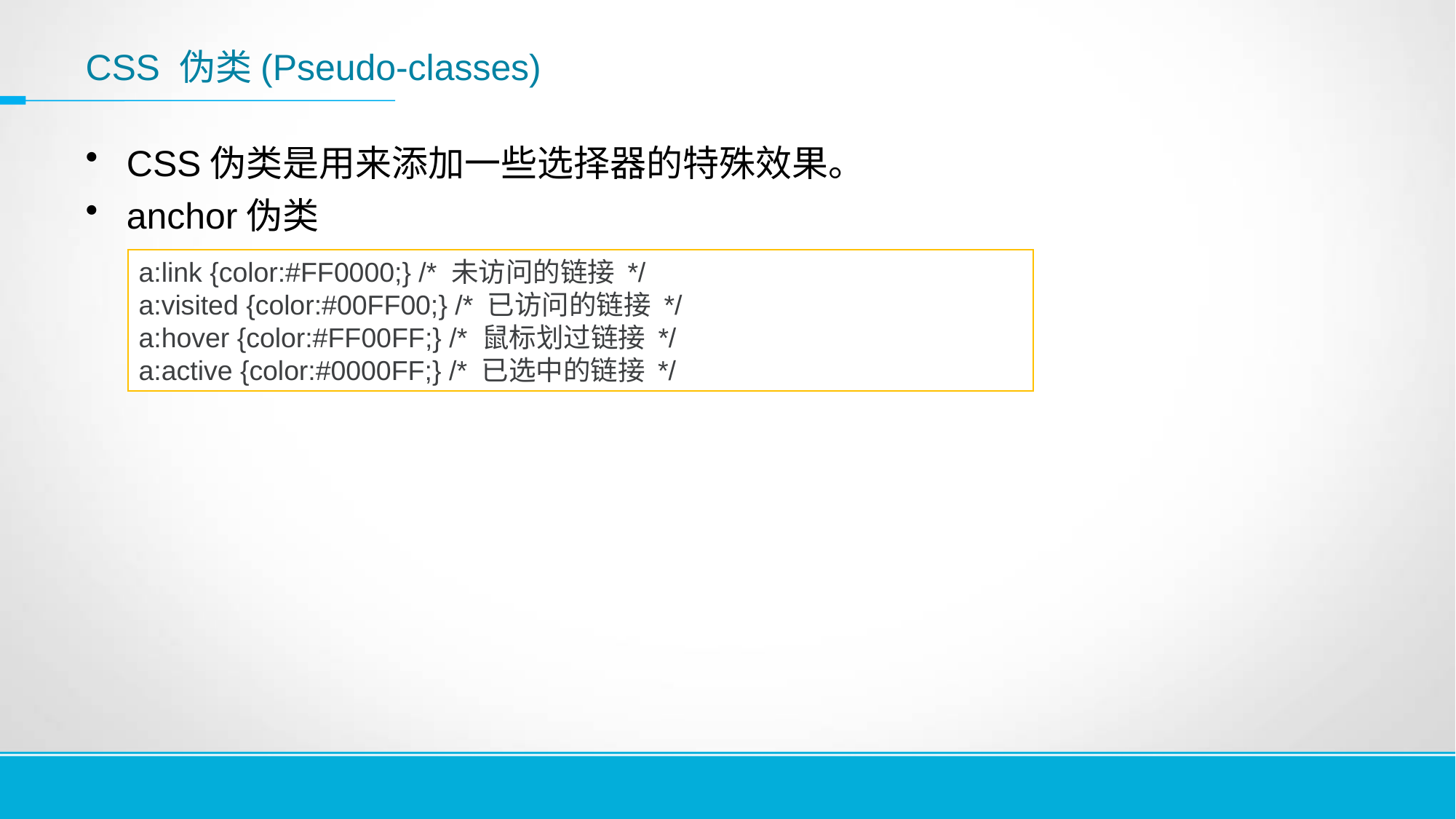

CSS 伪类(Pseudo-classes)
CSS伪类是用来添加一些选择器的特殊效果。
anchor伪类

a:link {color:#FF0000;} /* 未访问的链接 */
a:visited {color:#00FF00;} /* 已访问的链接 */
a:hover {color:#FF00FF;} /* 鼠标划过链接 */
a:active {color:#0000FF;} /* 已选中的链接 */